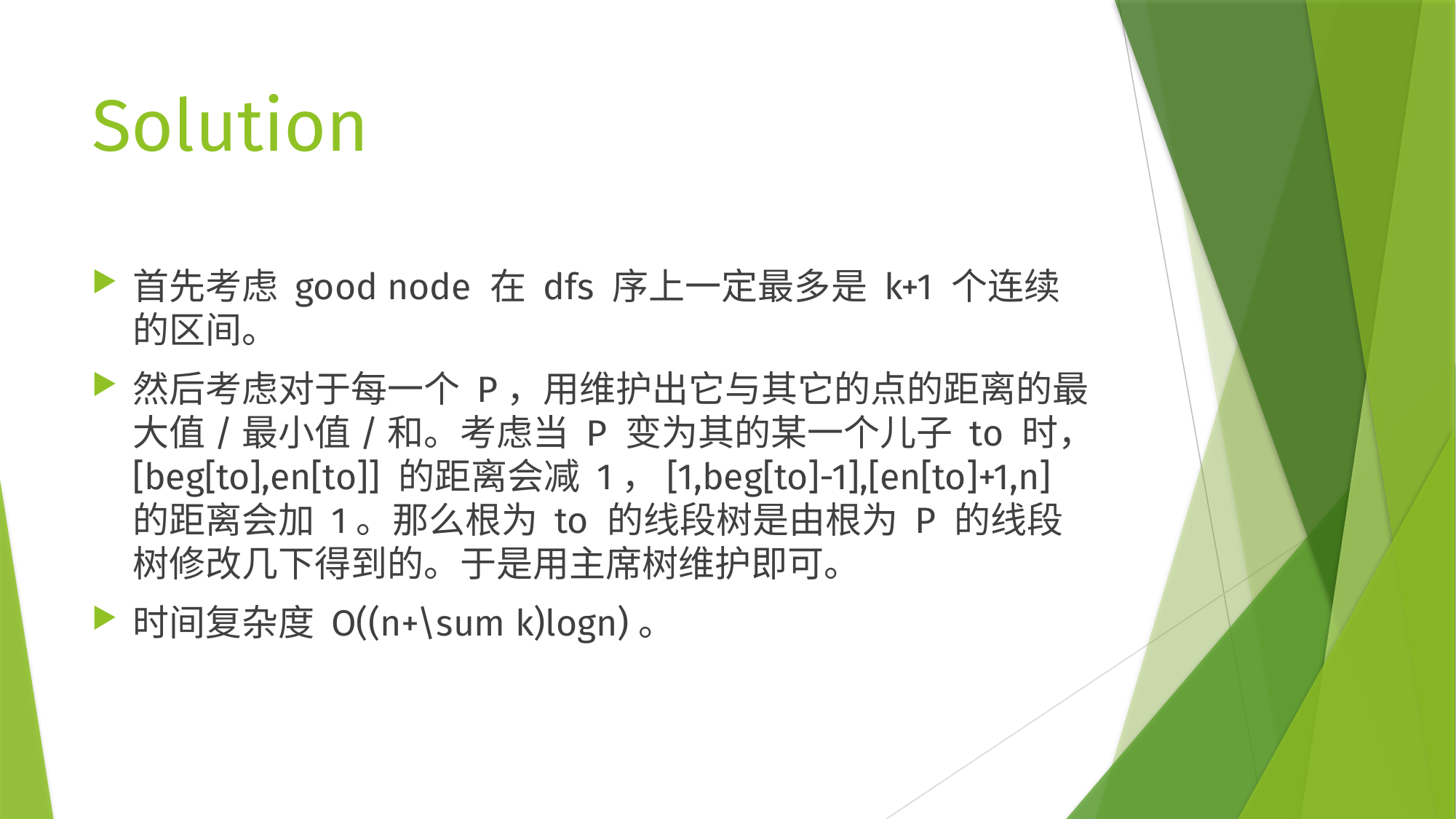

# Solution
首先考虑 good node 在 dfs 序上一定最多是 k+1 个连续的区间。
然后考虑对于每一个 P，用维护出它与其它的点的距离的最大值/最小值/和。考虑当 P 变为其的某一个儿子 to 时，[beg[to],en[to]] 的距离会减 1，[1,beg[to]-1],[en[to]+1,n] 的距离会加 1。那么根为 to 的线段树是由根为 P 的线段树修改几下得到的。于是用主席树维护即可。
时间复杂度 O((n+\sum k)logn)。